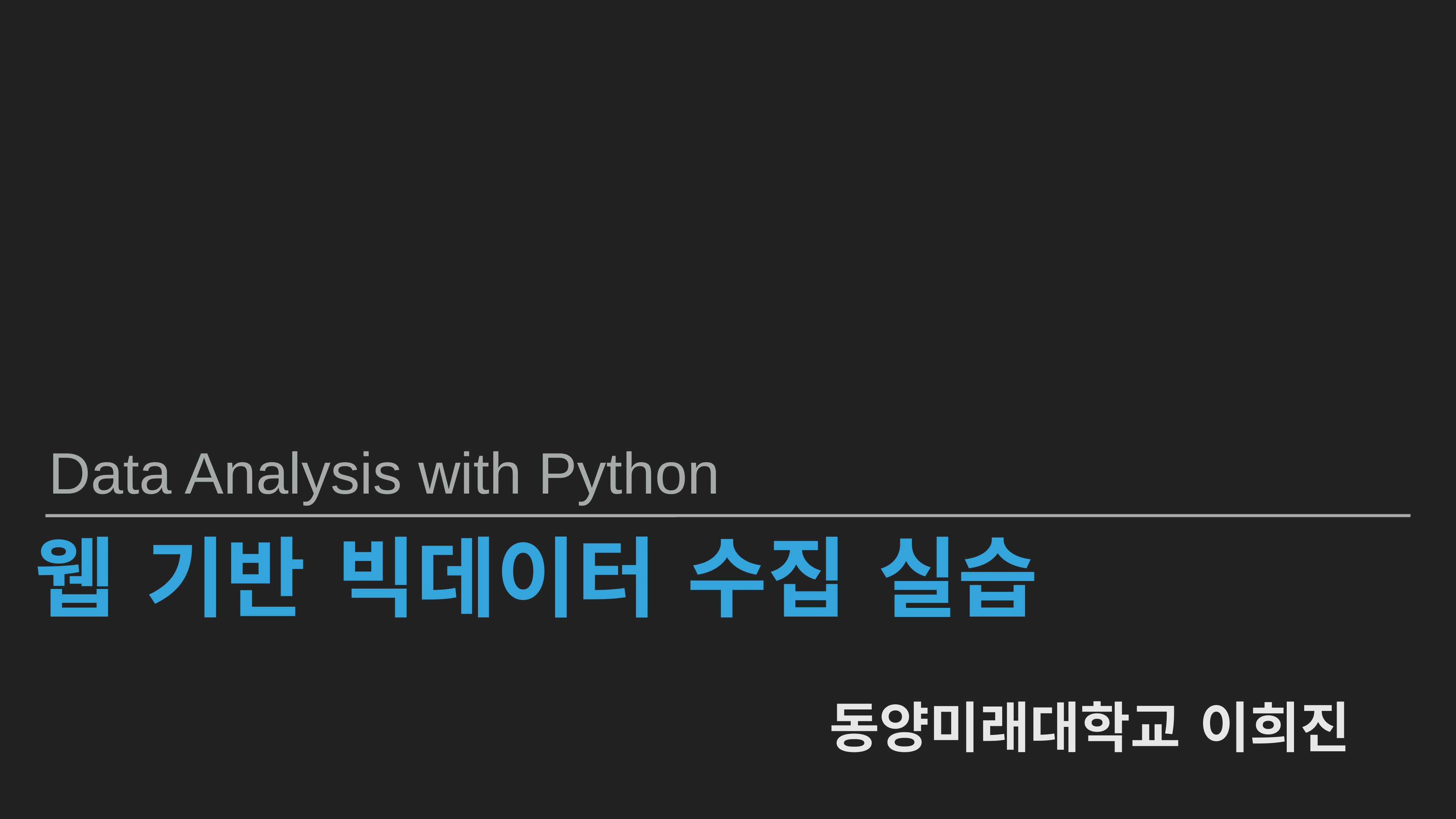

Data Analysis with Python
웹 기반 빅데이터 수집 실습
동양미래대학교 이희진